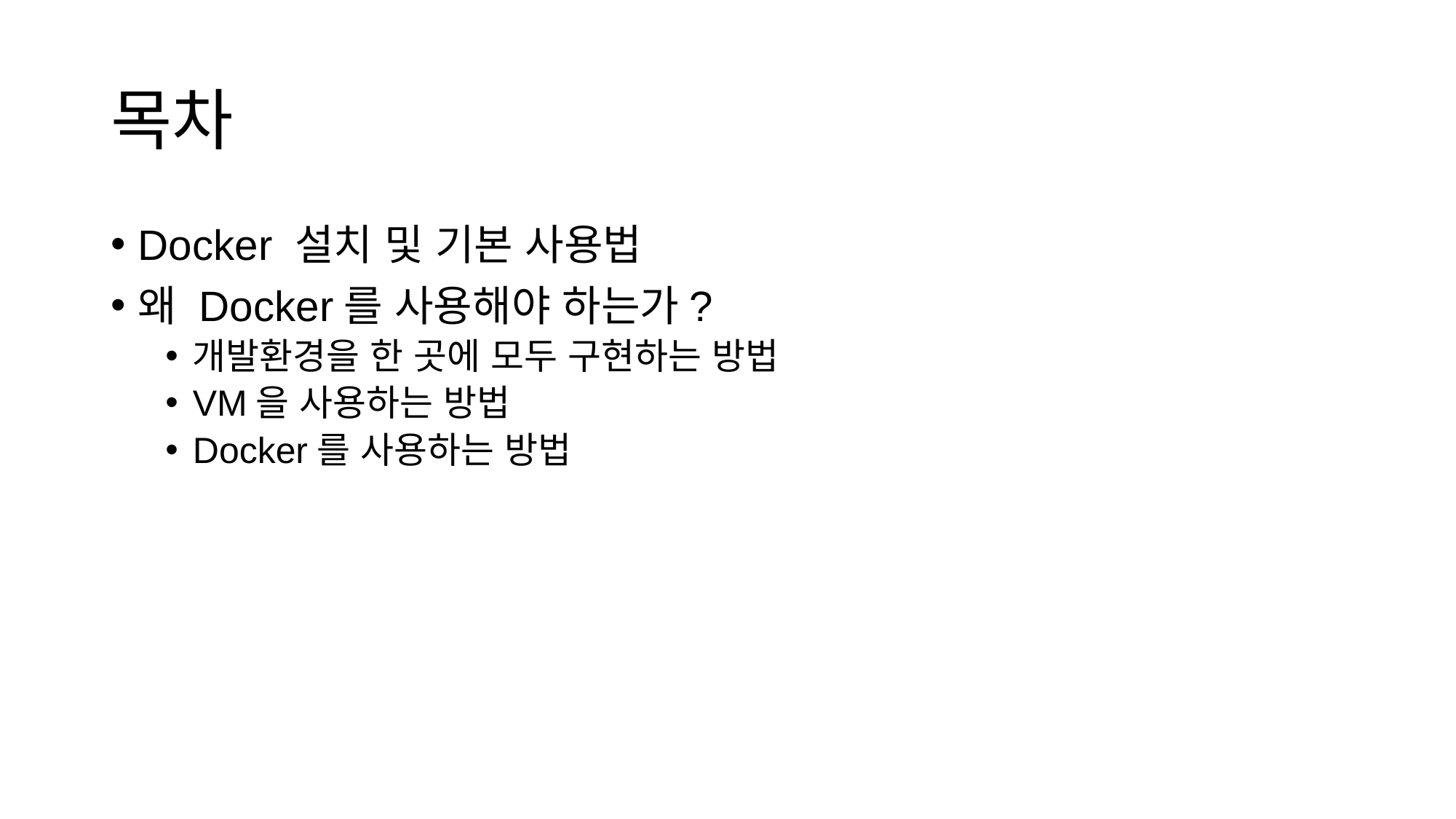

# 목차
Docker 설치 및 기본 사용법
왜 Docker를 사용해야 하는가?
개발환경을 한 곳에 모두 구현하는 방법
VM을 사용하는 방법
Docker를 사용하는 방법